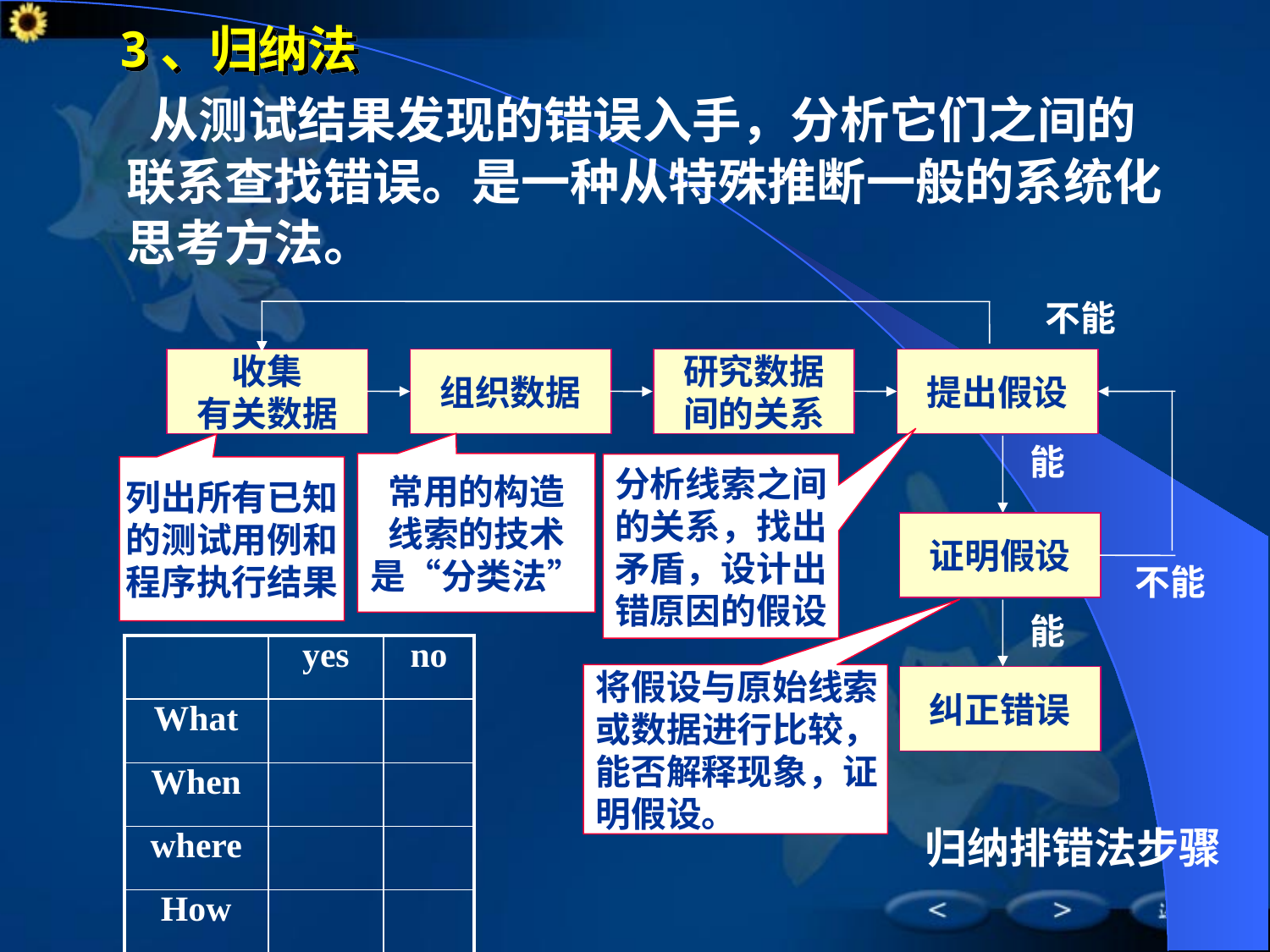

# 3、归纳法
 从测试结果发现的错误入手，分析它们之间的
联系查找错误。是一种从特殊推断一般的系统化
思考方法。
不能

收集
有关数据
组织数据
研究数据
间的关系
提出假设

能

常用的构造
线索的技术
是“分类法”
分析线索之间
的关系，找出
矛盾，设计出
错原因的假设
列出所有已知
的测试用例和
程序执行结果
证明假设
不能

能
|  | yes | no |
| --- | --- | --- |
| What |  |  |
| When |  |  |
| where |  |  |
| How |  |  |
将假设与原始线索
或数据进行比较，
能否解释现象，证
明假设。
纠正错误
归纳排错法步骤